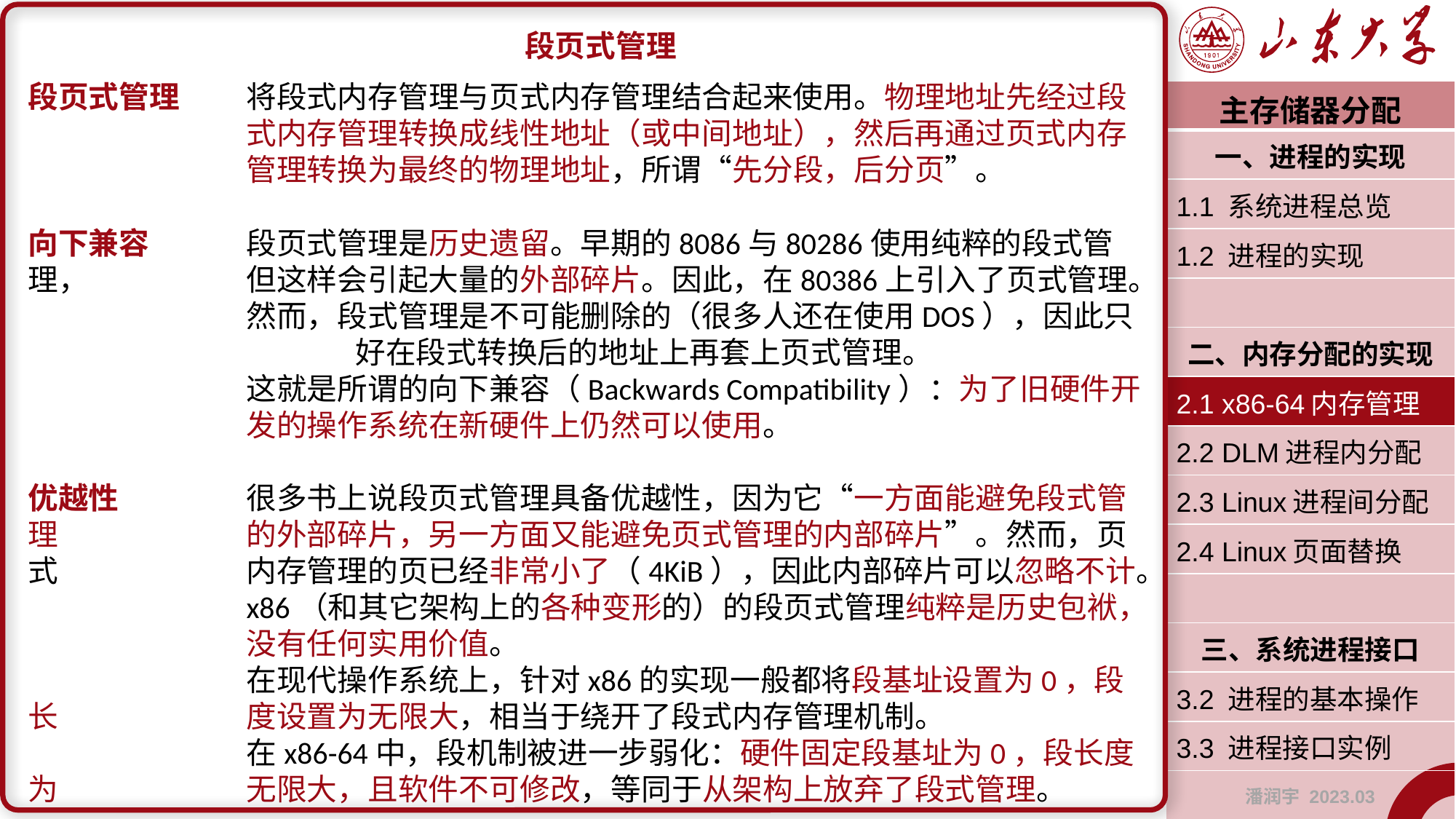

段页式管理
段页式管理	将段式内存管理与页式内存管理结合起来使用。物理地址先经过段		式内存管理转换成线性地址（或中间地址），然后再通过页式内存		管理转换为最终的物理地址，所谓“先分段，后分页”。

向下兼容	段页式管理是历史遗留。早期的8086与80286使用纯粹的段式管理，		但这样会引起大量的外部碎片。因此，在80386上引入了页式管理。		然而，段式管理是不可能删除的（很多人还在使用DOS），因此只			好在段式转换后的地址上再套上页式管理。
		这就是所谓的向下兼容（Backwards Compatibility）：为了旧硬件开		发的操作系统在新硬件上仍然可以使用。

优越性		很多书上说段页式管理具备优越性，因为它“一方面能避免段式管理		的外部碎片，另一方面又能避免页式管理的内部碎片”。然而，页式		内存管理的页已经非常小了（4KiB），因此内部碎片可以忽略不计。		x86（和其它架构上的各种变形的）的段页式管理纯粹是历史包袱，		没有任何实用价值。
		在现代操作系统上，针对x86的实现一般都将段基址设置为0，段长		度设置为无限大，相当于绕开了段式内存管理机制。
		在x86-64中，段机制被进一步弱化：硬件固定段基址为0，段长度为		无限大，且软件不可修改，等同于从架构上放弃了段式管理。
| 主存储器分配 |
| --- |
| 一、进程的实现 |
| 1.1 系统进程总览 |
| 1.2 进程的实现 |
|  |
| 二、内存分配的实现 |
| 2.1 x86-64内存管理 |
| 2.2 DLM进程内分配 |
| 2.3 Linux进程间分配 |
| 2.4 Linux页面替换 |
|  |
| 三、系统进程接口 |
| 3.2 进程的基本操作 |
| 3.3 进程接口实例 |
| 潘润宇 2023.03 |